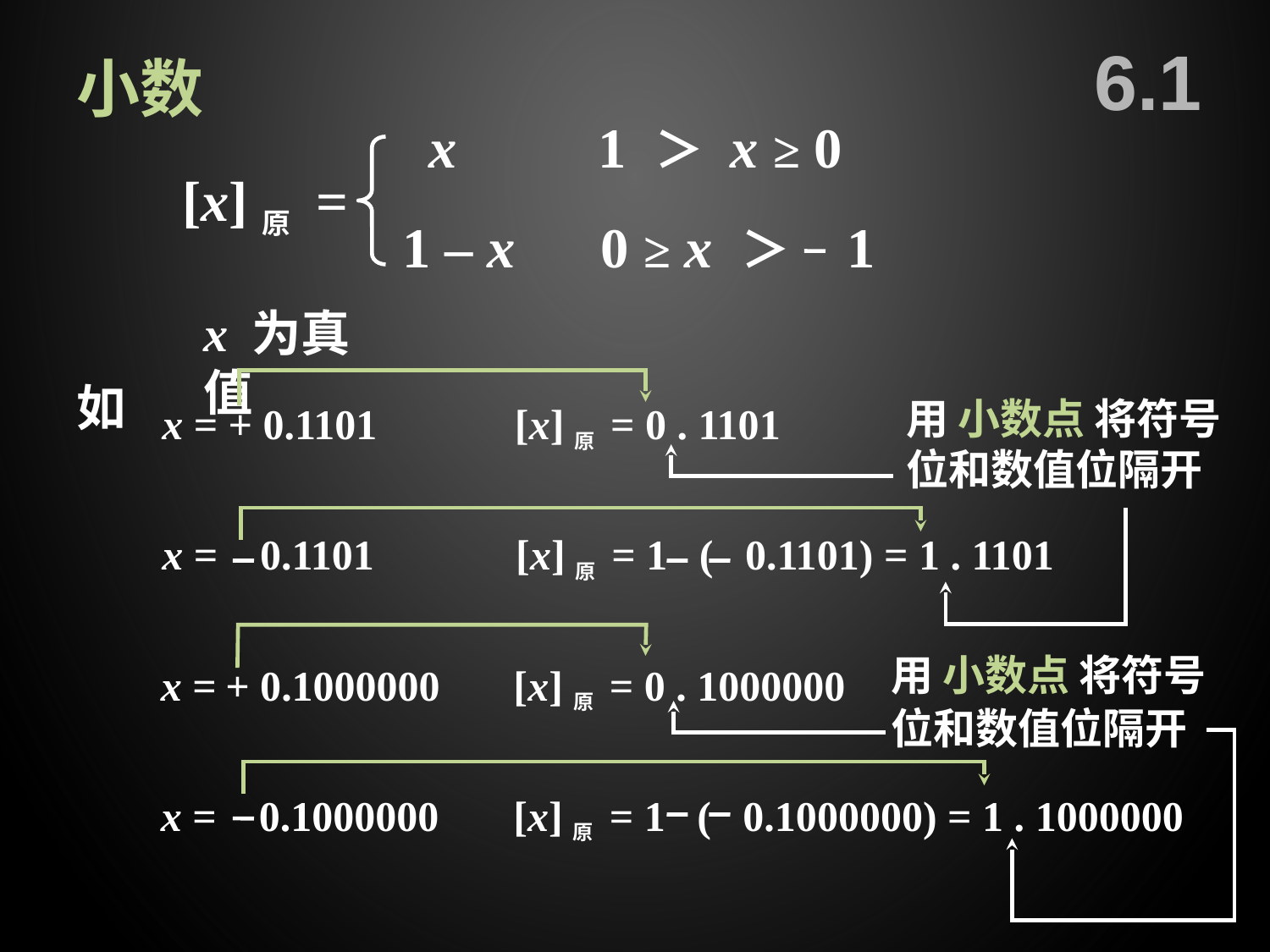

6.1
小数
  x          1 ＞ x ≥ 0

[x]原 =
1 – x      0 ≥ x ＞    1

x 为真值
如

用 小数点 将符号
位和数值位隔开
x = + 0.1101
[x]原 = 0 . 1101

x =    0.1101

[x]原 = 1   (   0.1101) = 1 . 1101

用 小数点 将符号
位和数值位隔开
x =  + 0.1000000
[x]原 = 0 . 1000000

x =    0.1000000

[x]原 = 1   (   0.1000000) = 1 . 1000000